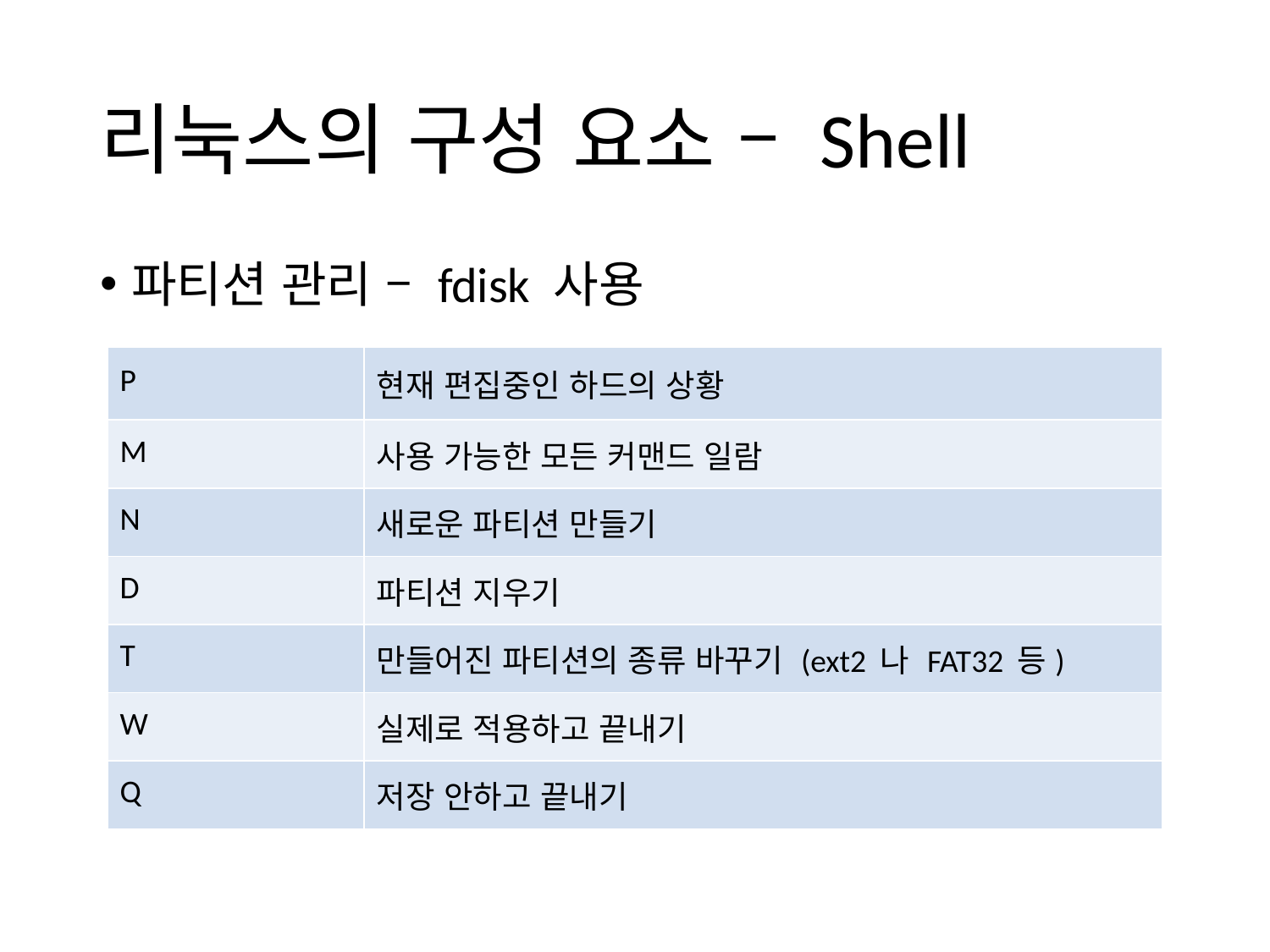

# 리눅스의 구성 요소 – Shell
파티션 관리 – fdisk 사용
| P | 현재 편집중인 하드의 상황 |
| --- | --- |
| M | 사용 가능한 모든 커맨드 일람 |
| N | 새로운 파티션 만들기 |
| D | 파티션 지우기 |
| T | 만들어진 파티션의 종류 바꾸기 (ext2 나 FAT32 등) |
| W | 실제로 적용하고 끝내기 |
| Q | 저장 안하고 끝내기 |